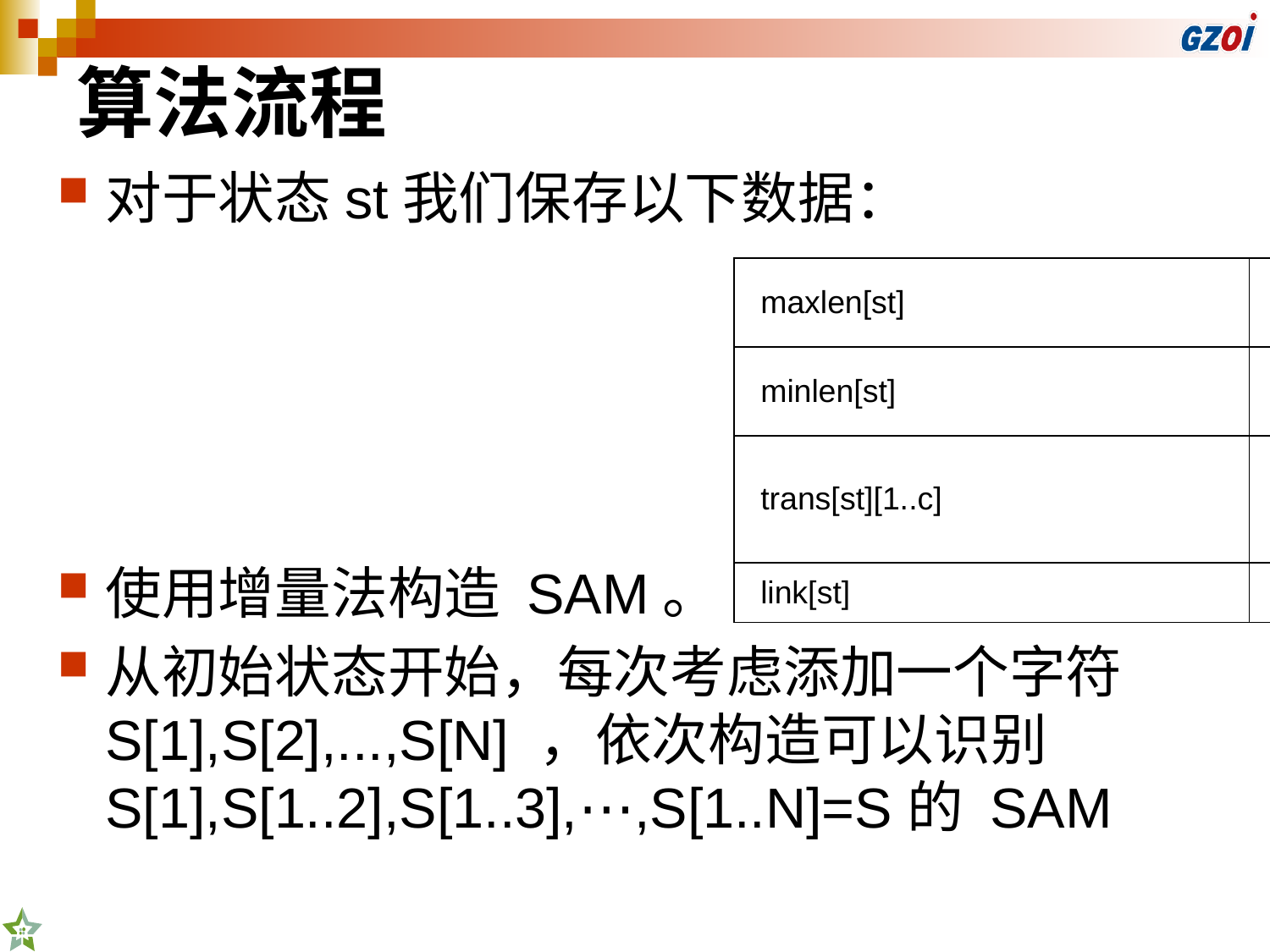

# 算法流程
对于状态st我们保存以下数据：

使用增量法构造 SAM。
从初始状态开始，每次考虑添加一个字符 S[1],S[2],...,S[N] ，依次构造可以识别 S[1],S[1..2],S[1..3],⋯,S[1..N]=S的 SAM

| maxlen[st] | st 包含的最长子串的长度 |
| --- | --- |
| minlen[st] | st 包含的最短子串的长度 |
| trans[st][1..c] | st 的转移函数, c 为字符集大小 |
| link[st] | st 的后缀链接 |